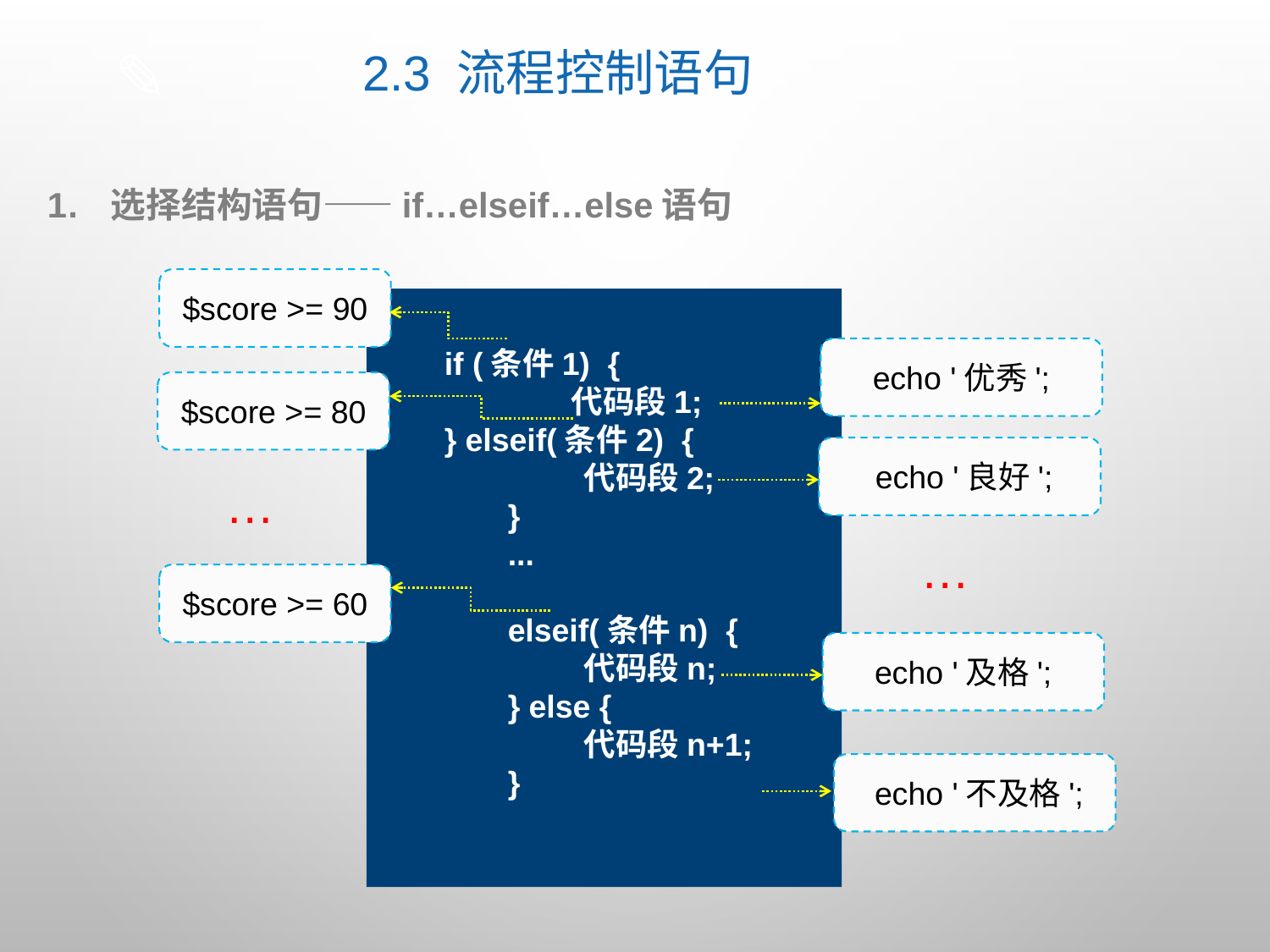

# 2.3 流程控制语句
选择结构语句——if…elseif…else语句
$score >= 90

if (条件1)  {
	代码段1;
} elseif(条件2)  {
	    代码段2;
}
...

elseif(条件n)  {
	    代码段n;
} else {
	    代码段n+1;
}
echo '优秀';
$score >= 80
 echo '良好';
…
…
$score >= 60
echo '及格';
 echo '不及格';